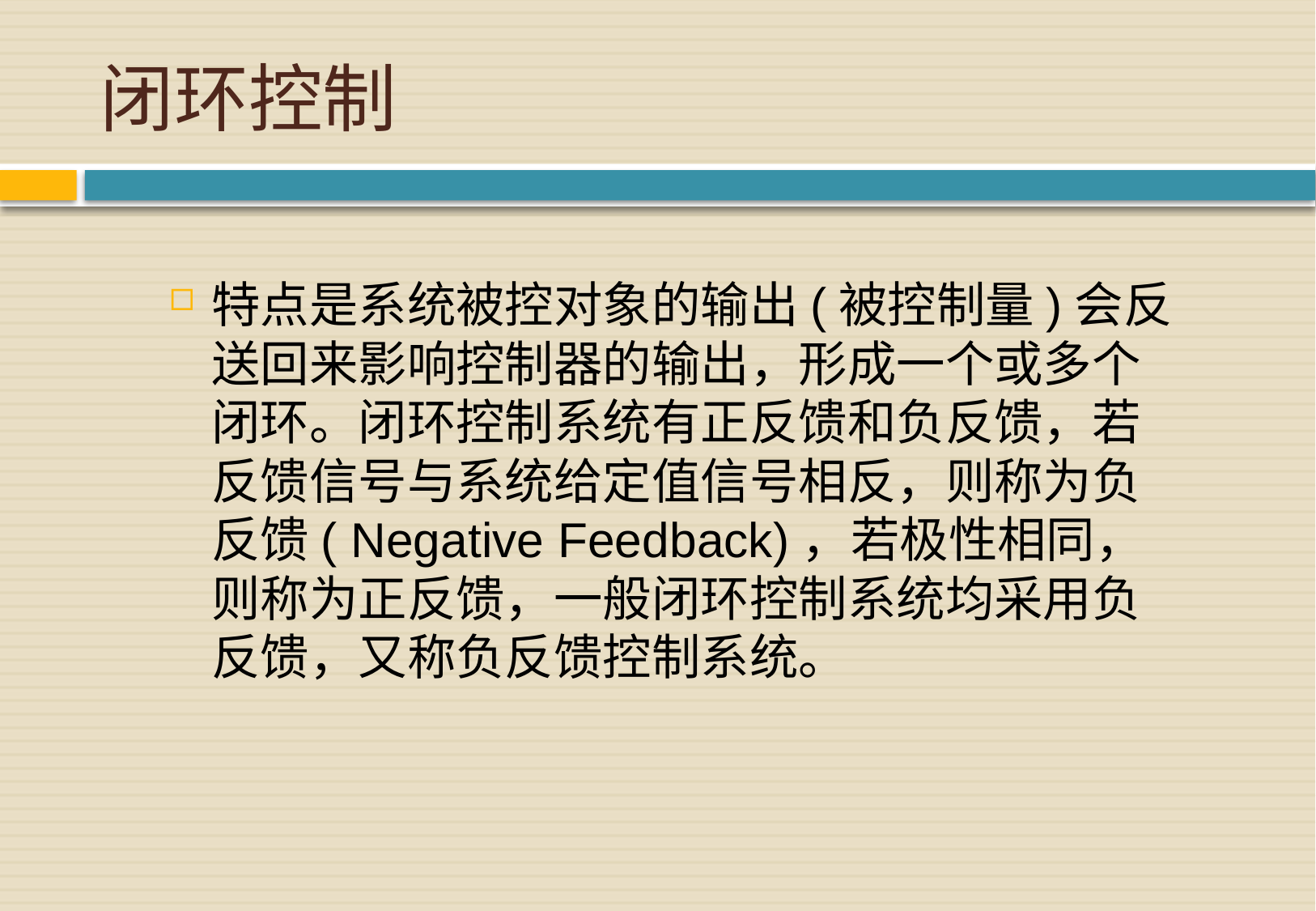

# 闭环控制
特点是系统被控对象的输出(被控制量)会反送回来影响控制器的输出，形成一个或多个闭环。闭环控制系统有正反馈和负反馈，若反馈信号与系统给定值信号相反，则称为负反馈( Negative Feedback)，若极性相同，则称为正反馈，一般闭环控制系统均采用负反馈，又称负反馈控制系统。